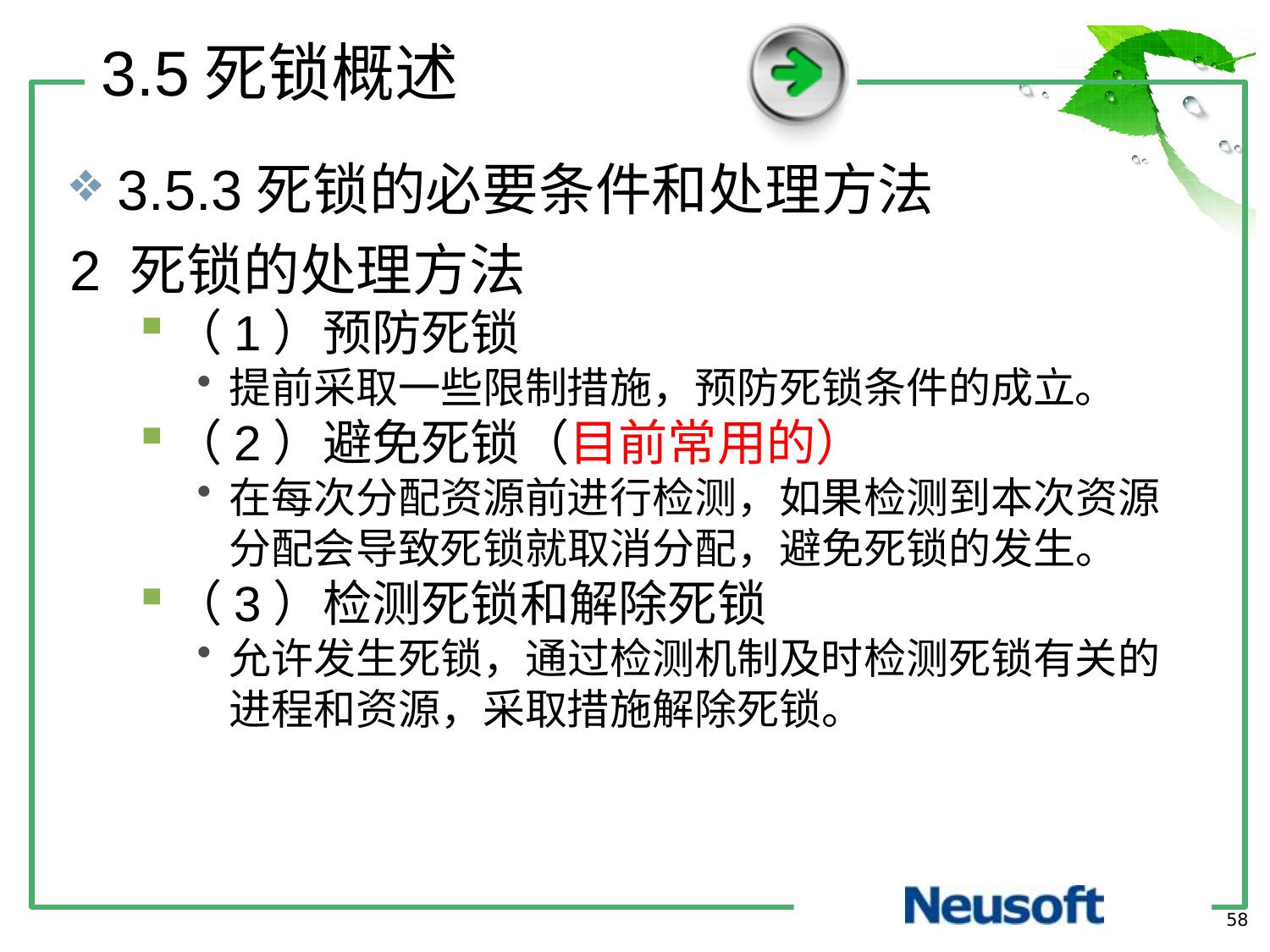

3.5死锁概述
3.5.3死锁的必要条件和处理方法
2 死锁的处理方法
（1）预防死锁
提前采取一些限制措施，预防死锁条件的成立。
（2）避免死锁（目前常用的）
在每次分配资源前进行检测，如果检测到本次资源分配会导致死锁就取消分配，避免死锁的发生。
（3）检测死锁和解除死锁
允许发生死锁，通过检测机制及时检测死锁有关的进程和资源，采取措施解除死锁。
58